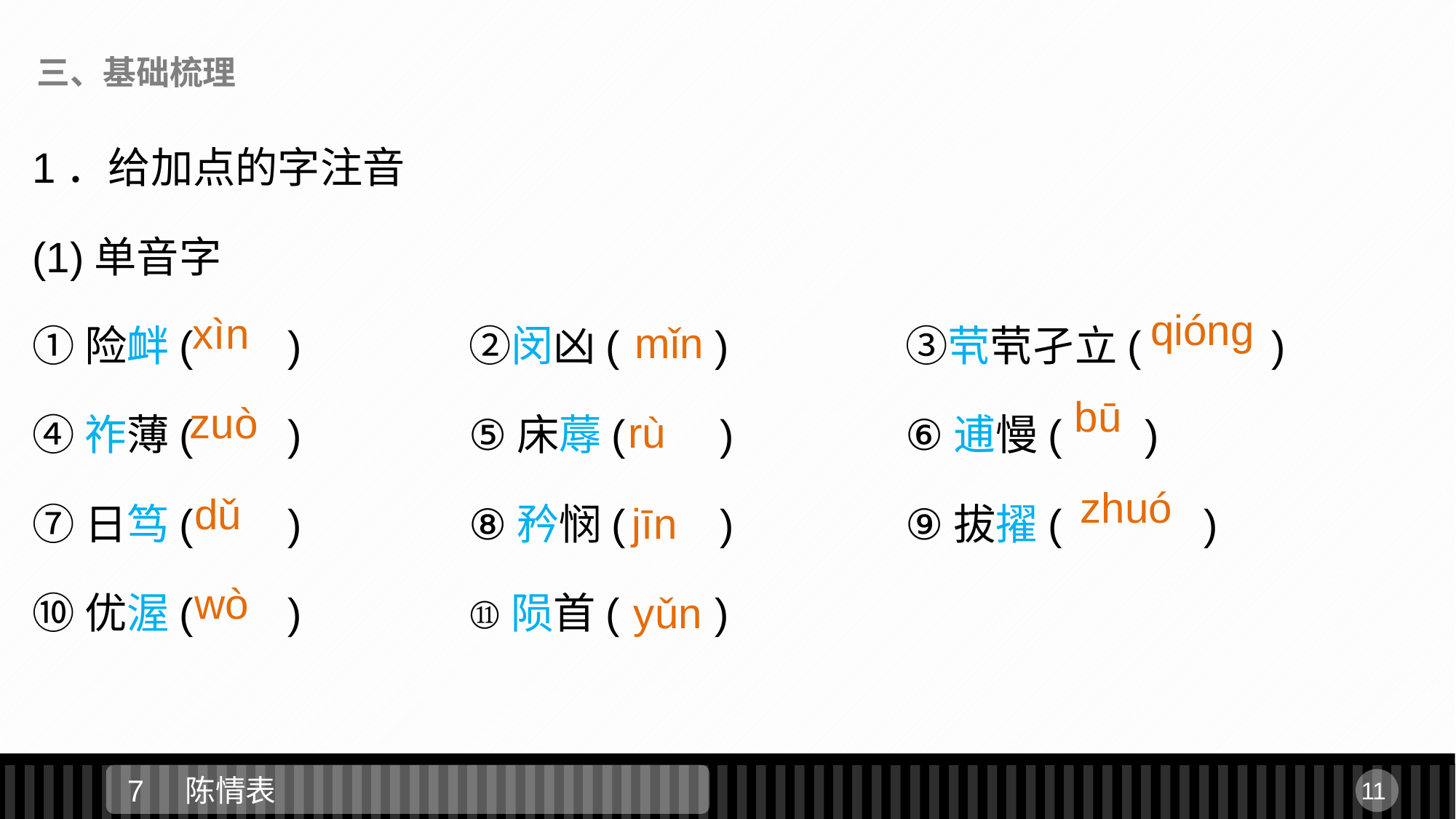

三、基础梳理
1．给加点的字注音
(1)单音字
①险衅(        )　		②闵凶(        )　　	③茕茕孑立(           )
④祚薄(        )  		⑤床蓐(        )  		⑥逋慢(       )
⑦日笃(        )  		⑧矜悯(        )  		⑨拔擢(            )
⑩优渥(        )  		⑪陨首(        )
qiónɡ
xìn
mǐn
bū
zuò
rù
zhuó
dǔ
jīn
wò
yǔn